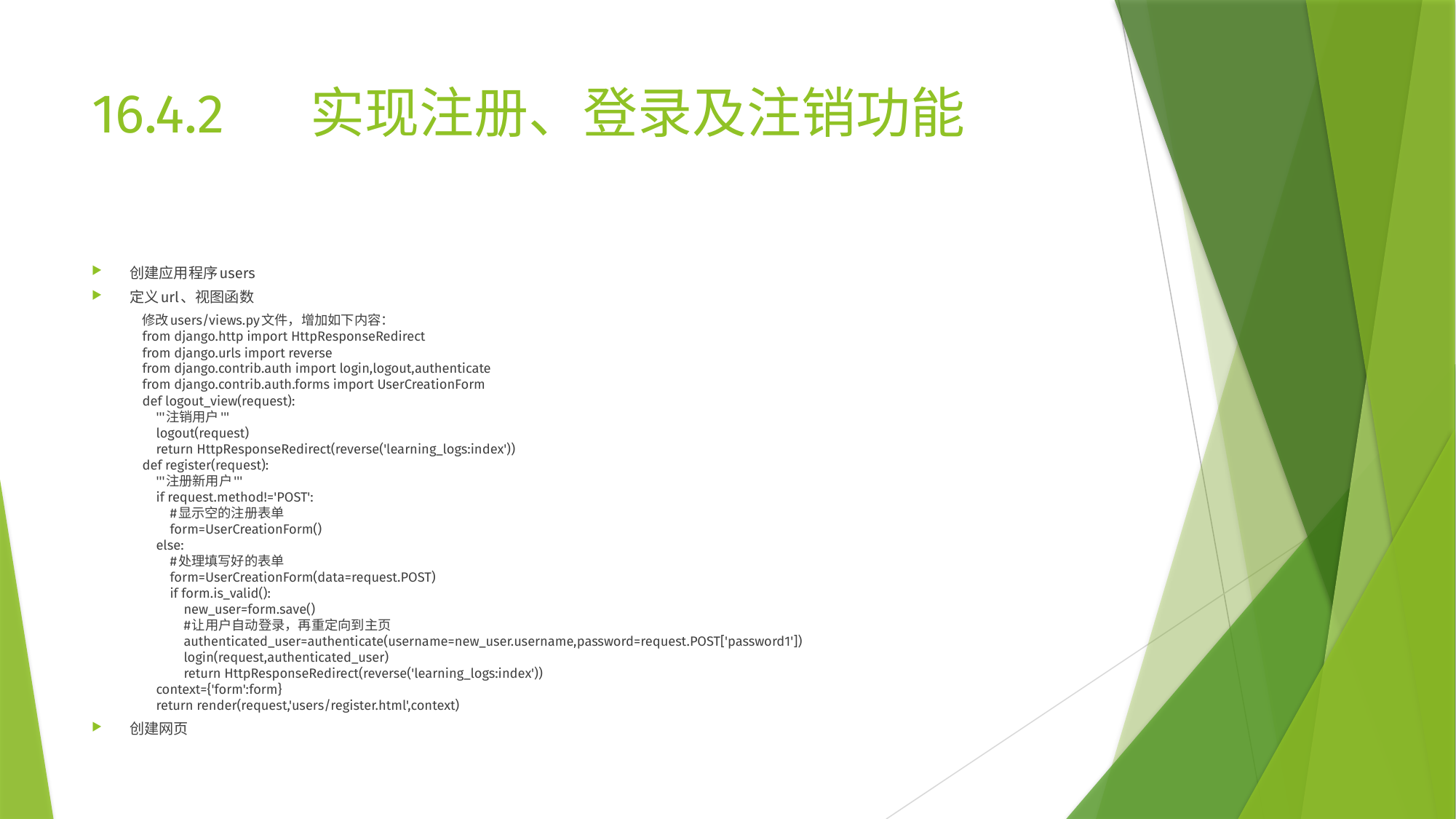

# 16.4.2	实现注册、登录及注销功能
创建应用程序users
定义url、视图函数
修改users/views.py文件，增加如下内容：
from django.http import HttpResponseRedirect
from django.urls import reverse
from django.contrib.auth import login,logout,authenticate
from django.contrib.auth.forms import UserCreationForm
def logout_view(request):
    '''注销用户'''
    logout(request)
    return HttpResponseRedirect(reverse('learning_logs:index'))
def register(request):
    '''注册新用户'''
    if request.method!='POST':
        #显示空的注册表单
        form=UserCreationForm()
    else:
        #处理填写好的表单
        form=UserCreationForm(data=request.POST)
        if form.is_valid():
            new_user=form.save()
            #让用户自动登录，再重定向到主页
            authenticated_user=authenticate(username=new_user.username,password=request.POST['password1'])
            login(request,authenticated_user)
            return HttpResponseRedirect(reverse('learning_logs:index'))
    context={'form':form}
    return render(request,'users/register.html',context)
创建网页